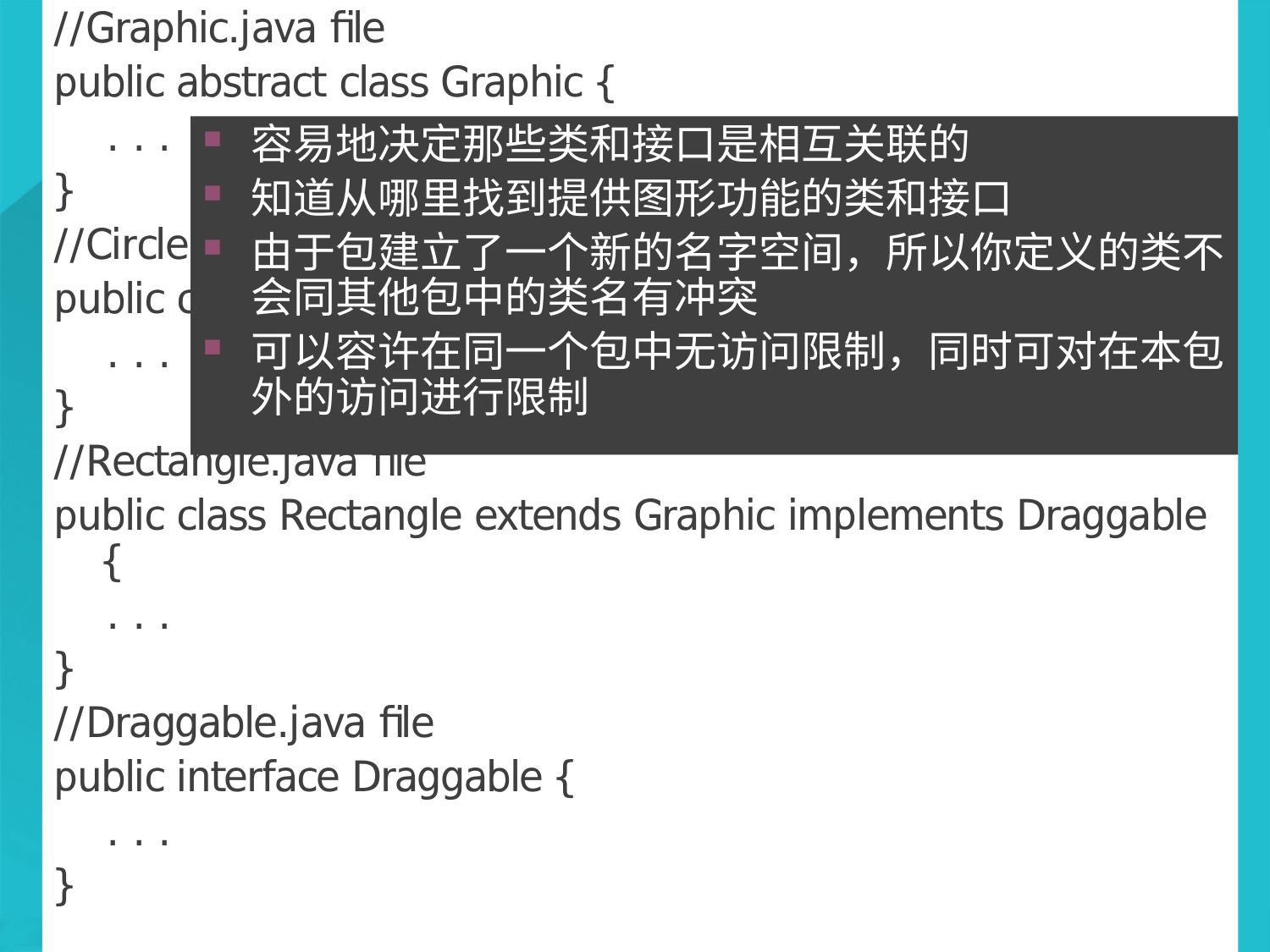

//Graphic.java file
public abstract class Graphic {
    . . .
}
//Circle.java file
public class Circle extends Graphic implements Draggable {
    . . .
}
//Rectangle.java file
public class Rectangle extends Graphic implements Draggable {
    . . .
}
//Draggable.java file
public interface Draggable {
    . . .
}
# 包 (package)
容易地决定那些类和接口是相互关联的
知道从哪里找到提供图形功能的类和接口
由于包建立了一个新的名字空间，所以你定义的类不会同其他包中的类名有冲突
可以容许在同一个包中无访问限制，同时可对在本包外的访问进行限制
28